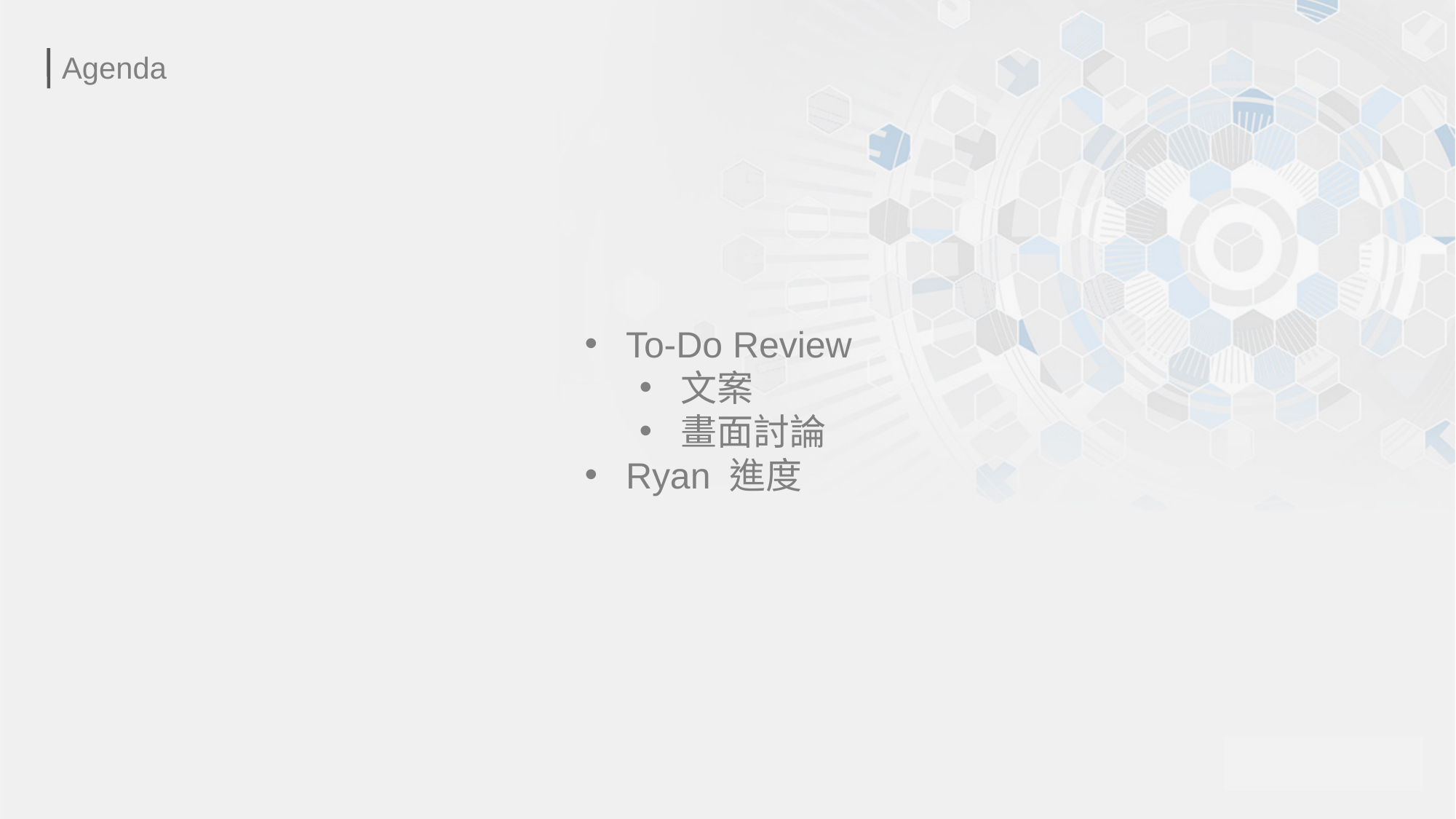

Agenda

To-Do Review
文案
畫面討論
Ryan 進度